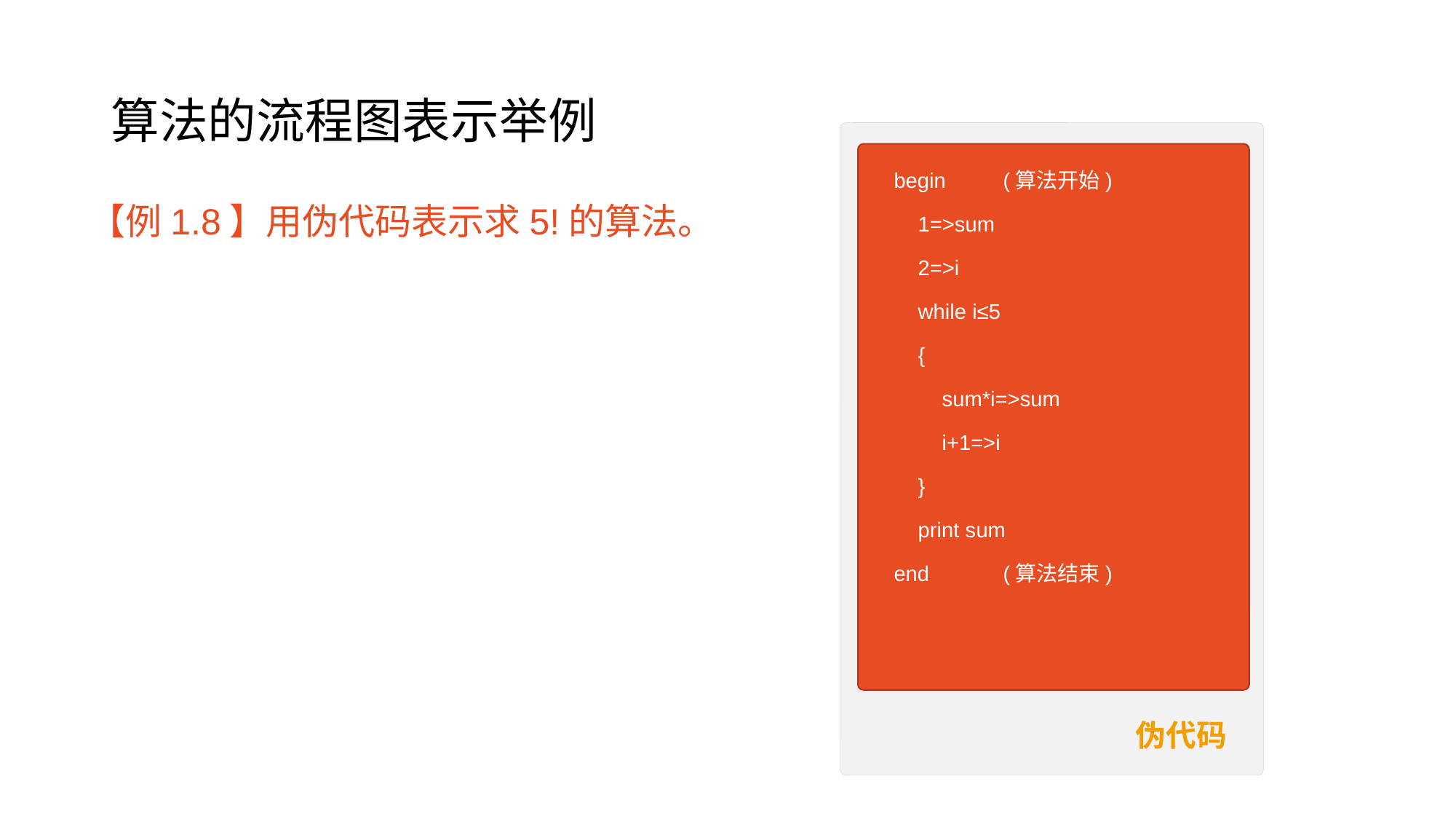

# 算法的流程图表示举例

begin	(算法开始)
    1=>sum
    2=>i
    while i≤5
    {
        sum*i=>sum
        i+1=>i
    }
    print sum
end	(算法结束)
伪代码
【例1.8】用伪代码表示求5!的算法。